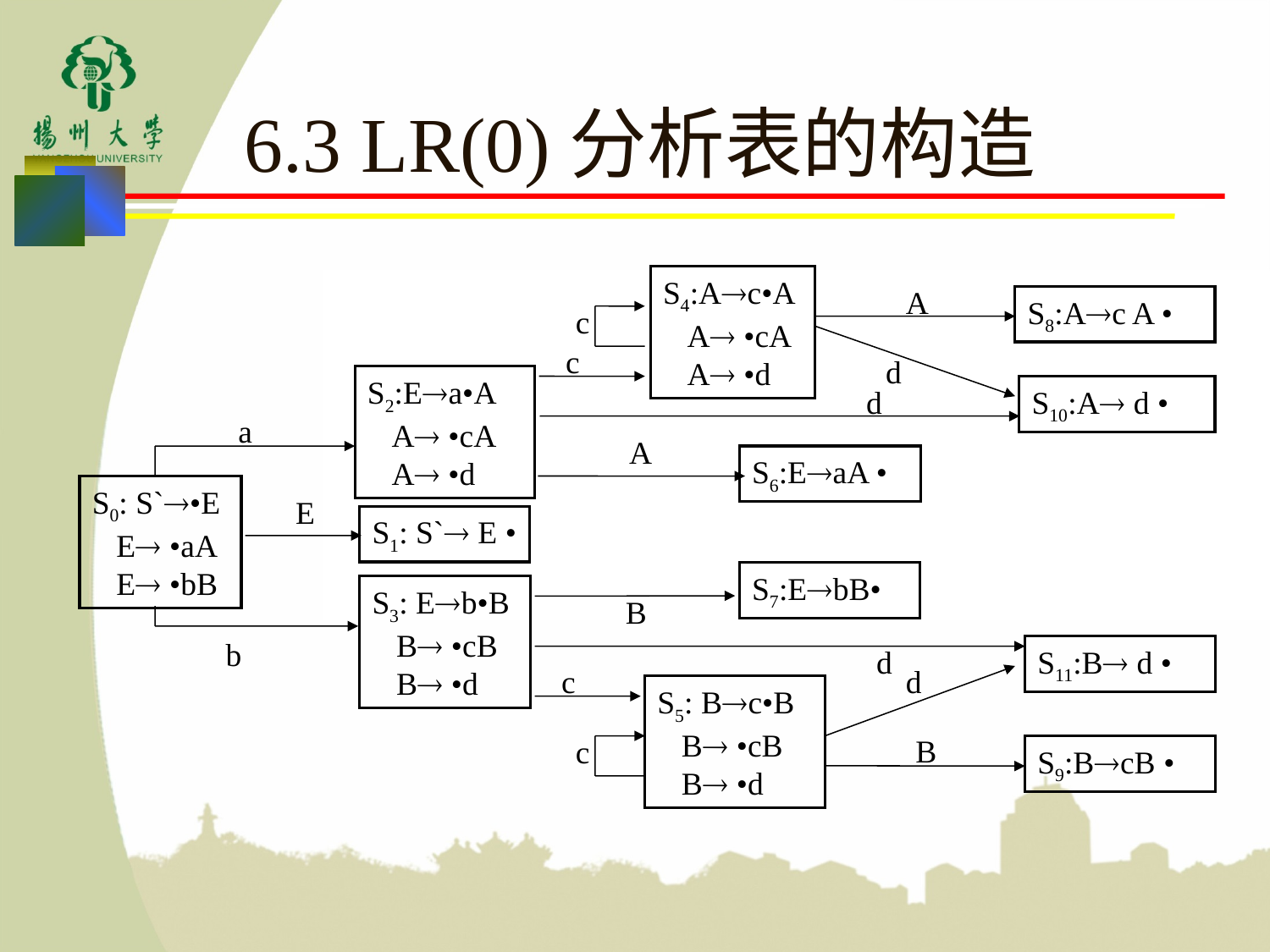

# 6.3 LR(0)分析表的构造
S4:A→c•A
   A→ •cA
   A→ •d
 A
S8:A→c A •
 c

 c

 d
S2:E→a•A
   A→ •cA
   A→ •d

 d
S10:A→ d •
 a

 A

S6:E→aA •
S0: S`→•E
   E→ •aA
   E→ •bB

 E
S1: S`→ E •

S7:E→bB•
S3: E→b•B
   B→ •cB
   B→ •d
 B

 b
 d
S11:B→ d •

 c
 d

S5: B→c•B
   B→ •cB
   B→ •d

 B
 c

S9:B→cB •

44